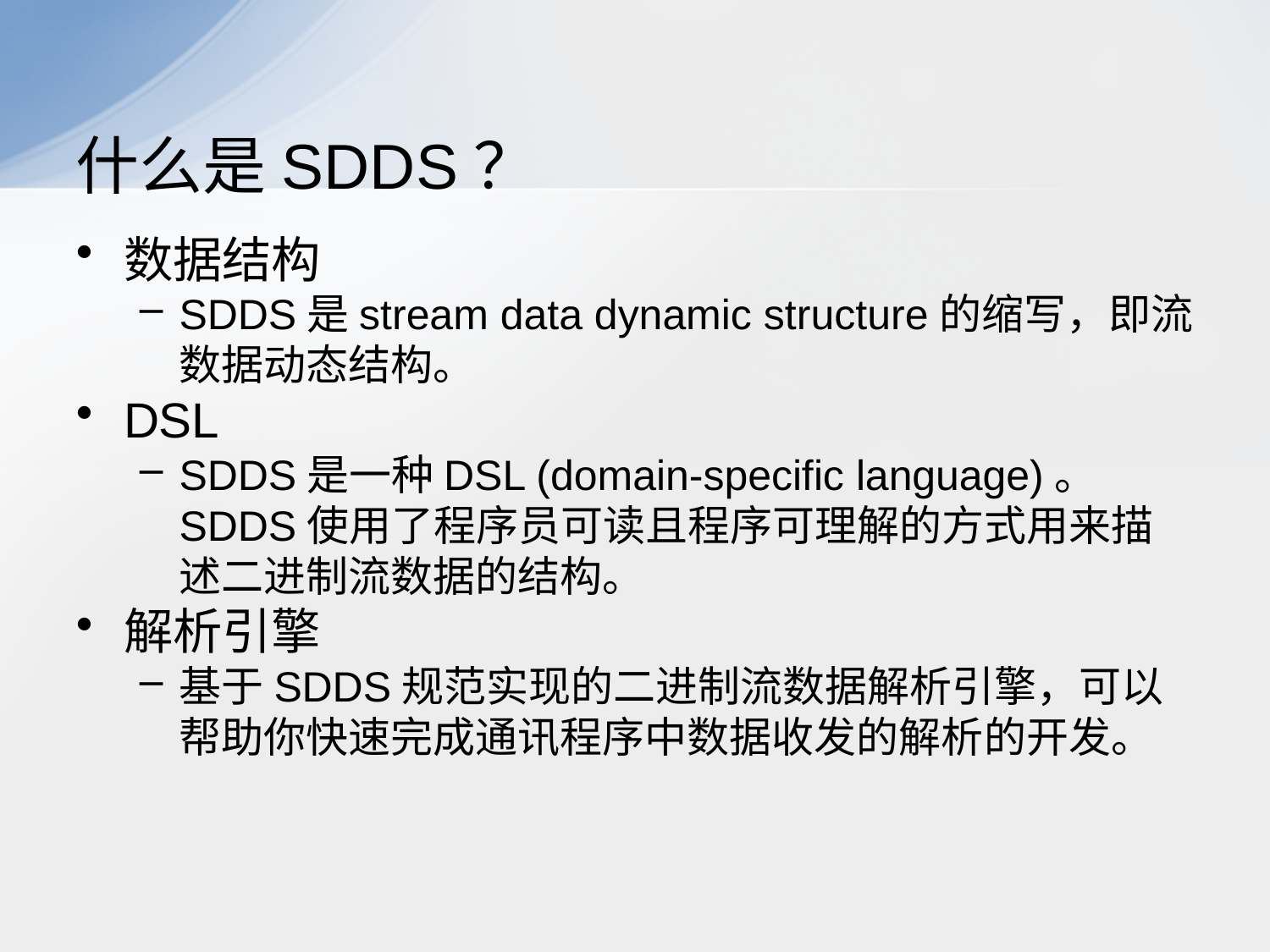

# 什么是SDDS？
数据结构
SDDS是stream data dynamic structure的缩写，即流数据动态结构。
DSL
SDDS是一种DSL (domain-specific language)。 SDDS使用了程序员可读且程序可理解的方式用来描述二进制流数据的结构。
解析引擎
基于SDDS规范实现的二进制流数据解析引擎，可以帮助你快速完成通讯程序中数据收发的解析的开发。